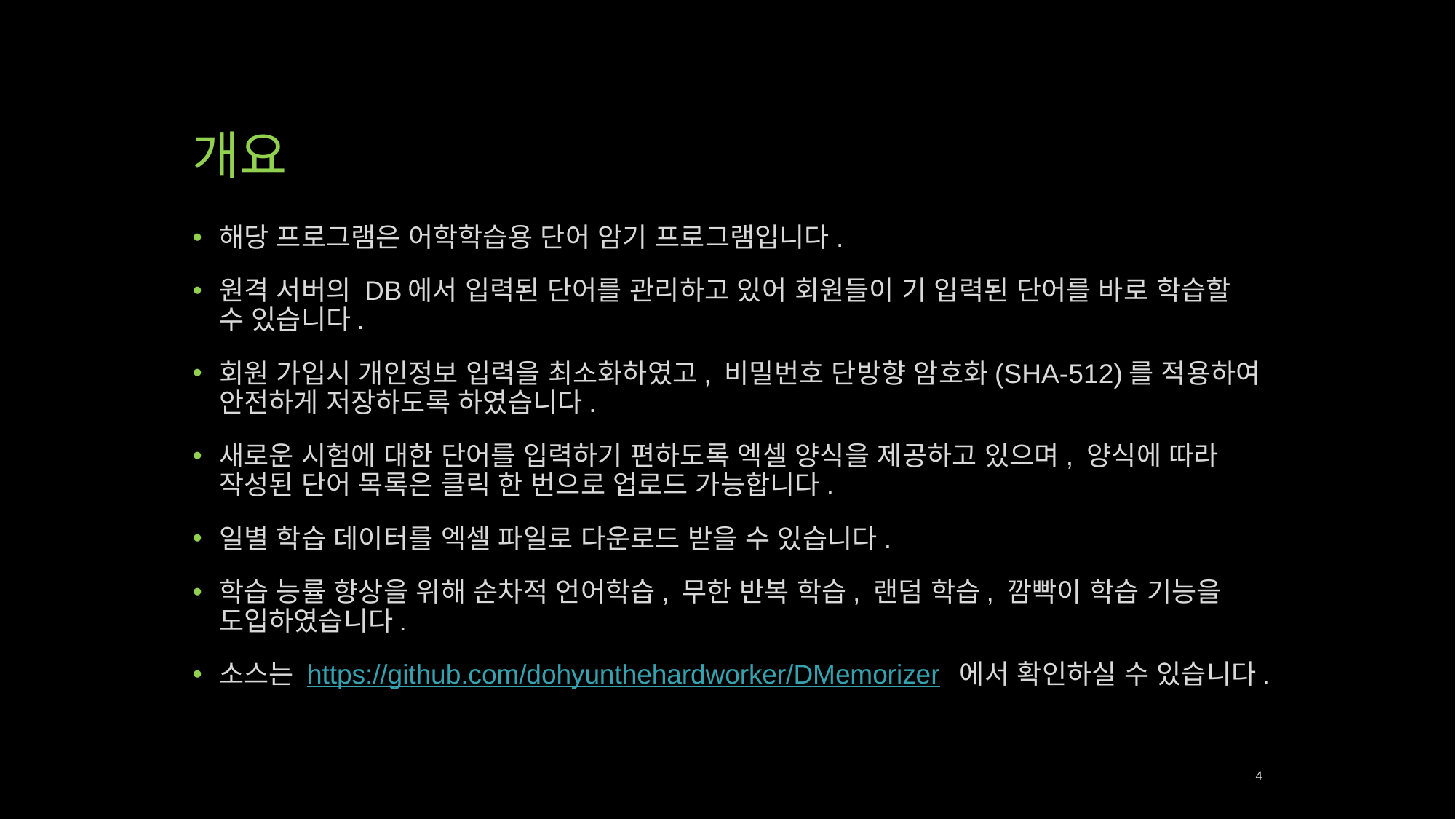

# 개요
해당 프로그램은 어학학습용 단어 암기 프로그램입니다.
원격 서버의 DB에서 입력된 단어를 관리하고 있어 회원들이 기 입력된 단어를 바로 학습할 수 있습니다.
회원 가입시 개인정보 입력을 최소화하였고, 비밀번호 단방향 암호화(SHA-512)를 적용하여 안전하게 저장하도록 하였습니다.
새로운 시험에 대한 단어를 입력하기 편하도록 엑셀 양식을 제공하고 있으며, 양식에 따라 작성된 단어 목록은 클릭 한 번으로 업로드 가능합니다.
일별 학습 데이터를 엑셀 파일로 다운로드 받을 수 있습니다.
학습 능률 향상을 위해 순차적 언어학습, 무한 반복 학습, 랜덤 학습, 깜빡이 학습 기능을 도입하였습니다.
소스는 https://github.com/dohyunthehardworker/DMemorizer 에서 확인하실 수 있습니다.
4